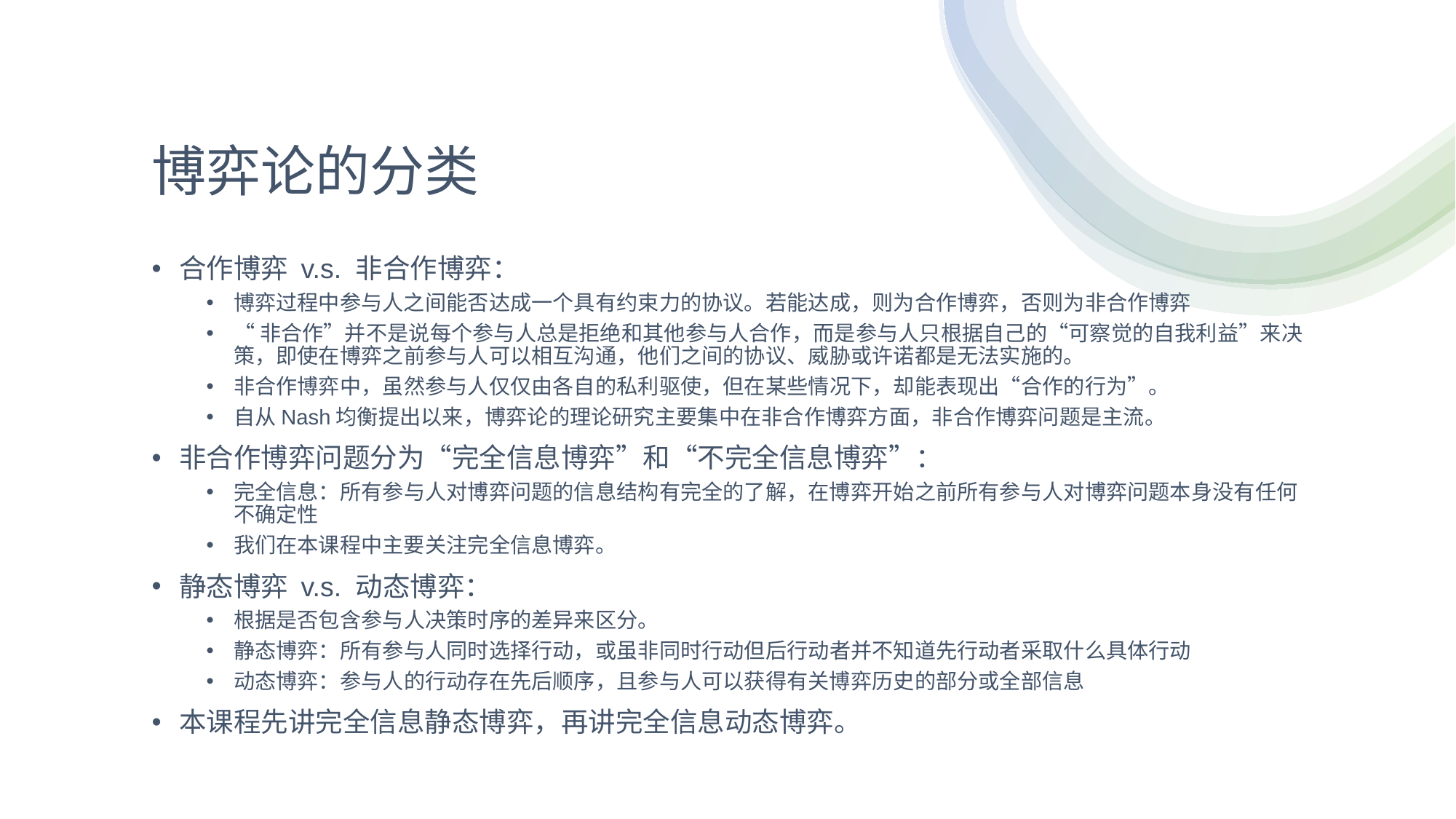

# 博弈论的分类
合作博弈 v.s. 非合作博弈：
博弈过程中参与人之间能否达成一个具有约束力的协议。若能达成，则为合作博弈，否则为非合作博弈
“非合作”并不是说每个参与人总是拒绝和其他参与人合作，而是参与人只根据自己的“可察觉的自我利益”来决策，即使在博弈之前参与人可以相互沟通，他们之间的协议、威胁或许诺都是无法实施的。
非合作博弈中，虽然参与人仅仅由各自的私利驱使，但在某些情况下，却能表现出“合作的行为”。
自从Nash均衡提出以来，博弈论的理论研究主要集中在非合作博弈方面，非合作博弈问题是主流。
非合作博弈问题分为“完全信息博弈”和“不完全信息博弈”：
完全信息：所有参与人对博弈问题的信息结构有完全的了解，在博弈开始之前所有参与人对博弈问题本身没有任何不确定性
我们在本课程中主要关注完全信息博弈。
静态博弈 v.s. 动态博弈：
根据是否包含参与人决策时序的差异来区分。
静态博弈：所有参与人同时选择行动，或虽非同时行动但后行动者并不知道先行动者采取什么具体行动
动态博弈：参与人的行动存在先后顺序，且参与人可以获得有关博弈历史的部分或全部信息
本课程先讲完全信息静态博弈，再讲完全信息动态博弈。